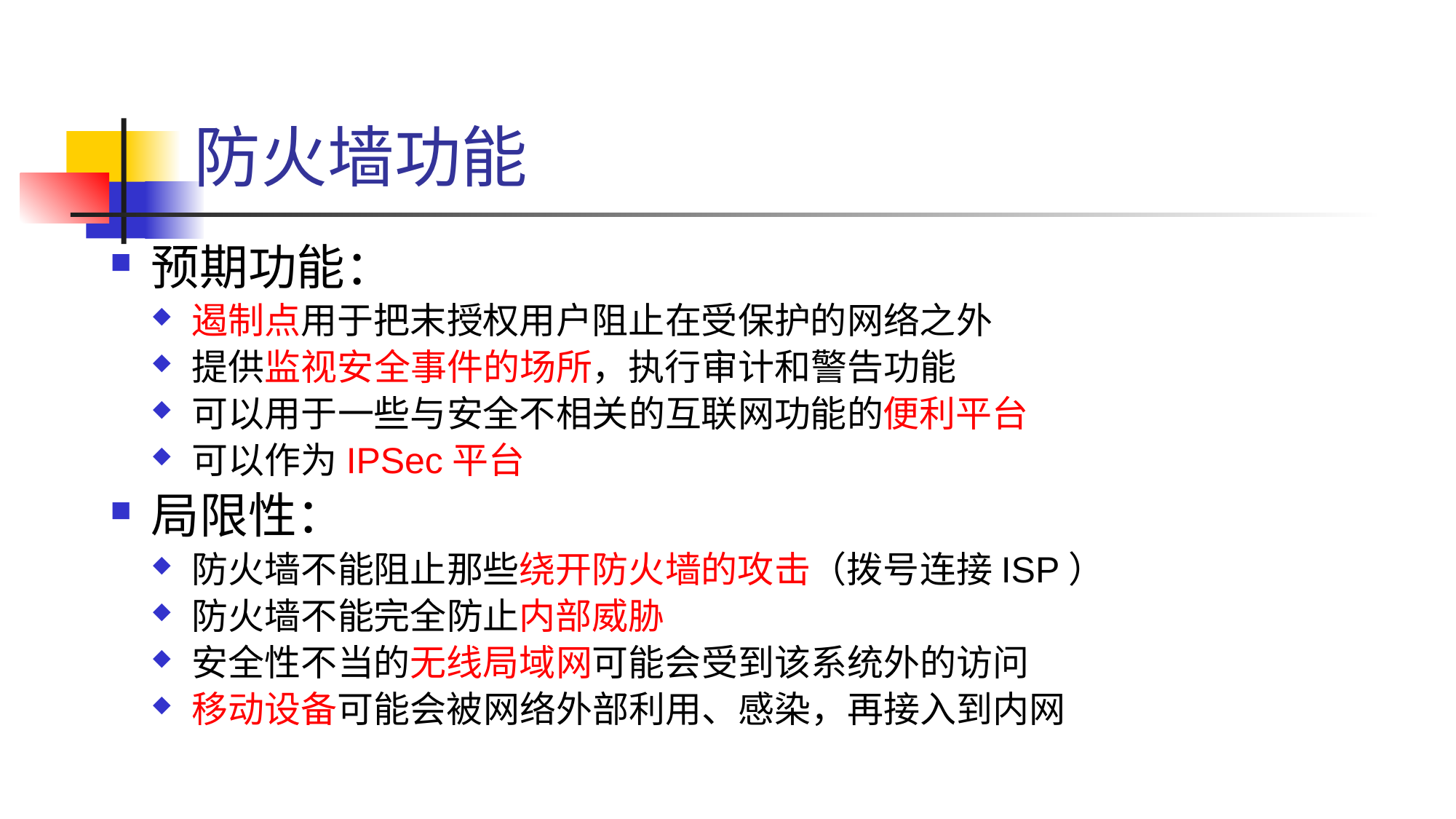

# 防火墙功能
预期功能：
遏制点用于把末授权用户阻止在受保护的网络之外
提供监视安全事件的场所，执行审计和警告功能
可以用于一些与安全不相关的互联网功能的便利平台
可以作为IPSec平台
局限性：
防火墙不能阻止那些绕开防火墙的攻击（拨号连接ISP）
防火墙不能完全防止内部威胁
安全性不当的无线局域网可能会受到该系统外的访问
移动设备可能会被网络外部利用、感染，再接入到内网